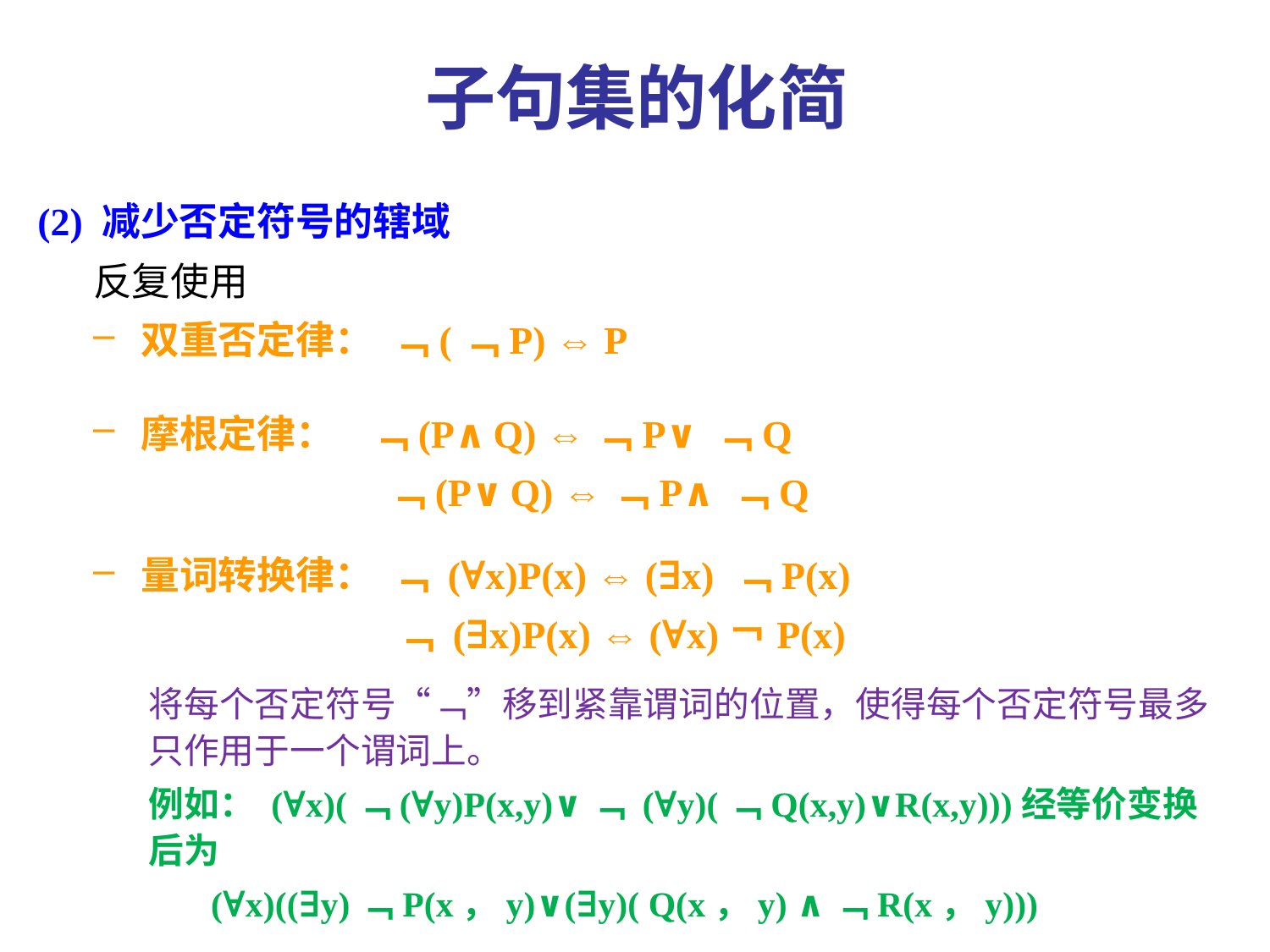

# 子句集的化简
(2) 减少否定符号的辖域
反复使用
双重否定律：  ﹁(﹁P) ⇔ P
摩根定律：    ﹁(P∧Q) ⇔﹁P∨﹁Q
                                ﹁(P∨Q) ⇔﹁P∧﹁Q
量词转换律：  ﹁ (∀x)P(x) ⇔ (∃x) ﹁P(x)
                                 ﹁ (∃x)P(x) ⇔ (∀x)￢P(x)
将每个否定符号“﹁”移到紧靠谓词的位置，使得每个否定符号最多只作用于一个谓词上。
例如： (∀x)(﹁(∀y)P(x,y)∨﹁ (∀y)(﹁Q(x,y)∨R(x,y)))经等价变换后为
       (∀x)((∃y)﹁P(x，y)∨(∃y)( Q(x，y) ∧﹁R(x，y)))